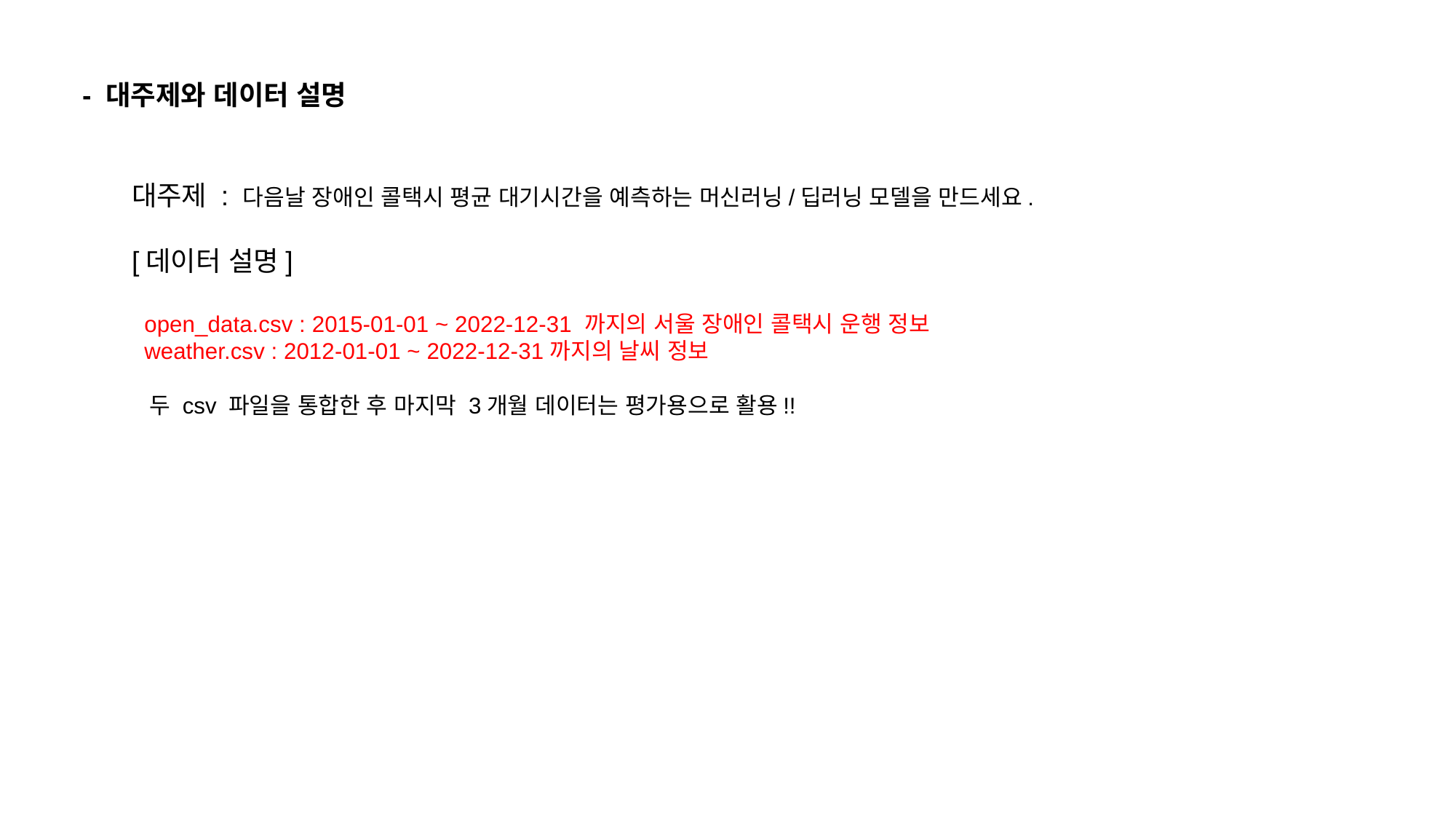

- 대주제와 데이터 설명

대주제 : 다음날 장애인 콜택시 평균 대기시간을 예측하는 머신러닝/딥러닝 모델을 만드세요.

[데이터 설명]

  open_data.csv : 2015-01-01 ~ 2022-12-31 까지의 서울 장애인 콜택시 운행 정보
  weather.csv : 2012-01-01 ~ 2022-12-31까지의 날씨 정보

  두 csv 파일을 통합한 후 마지막 3개월 데이터는 평가용으로 활용!!